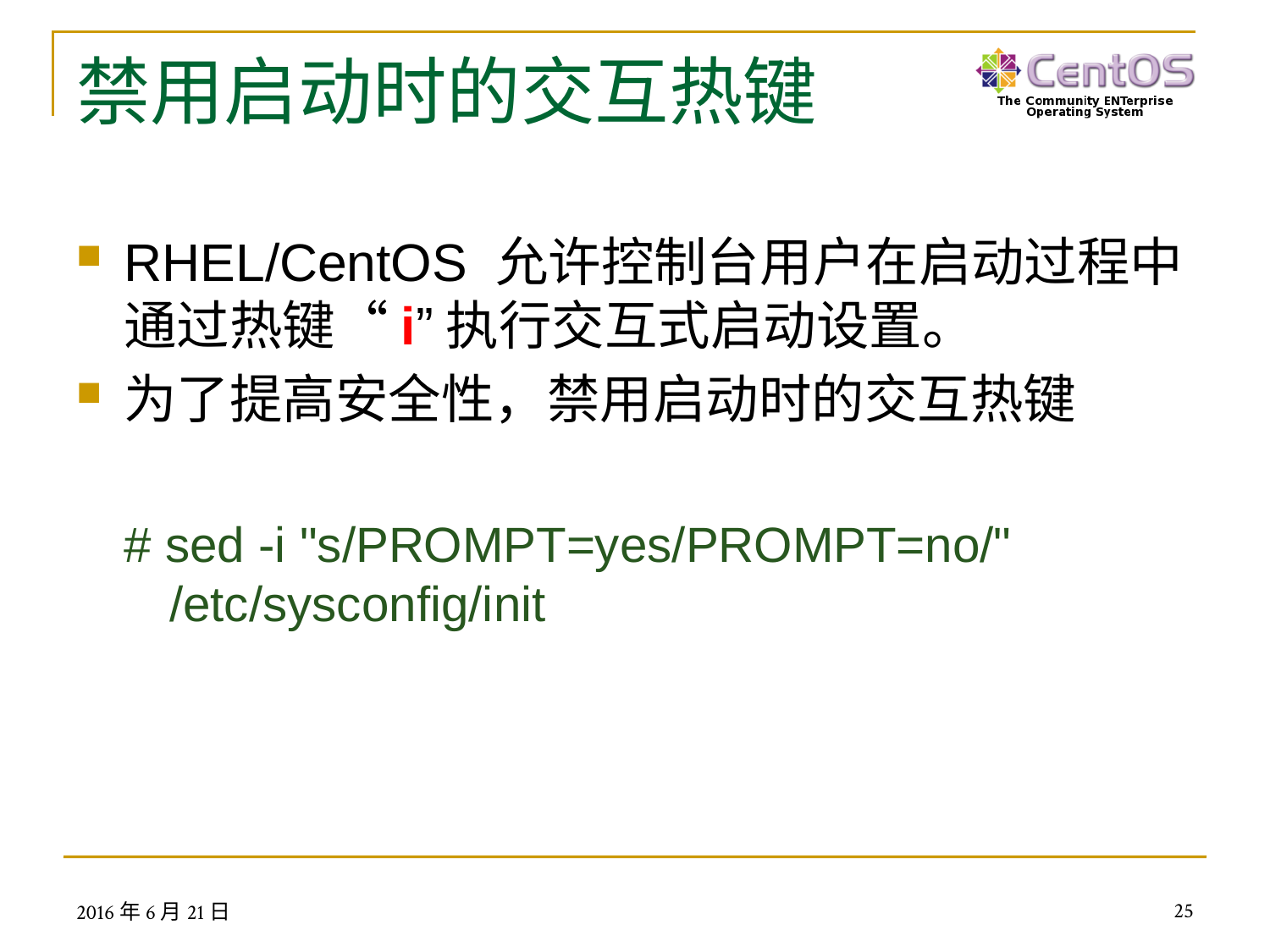

# 禁用启动时的交互热键
RHEL/CentOS 允许控制台用户在启动过程中通过热键“i”执行交互式启动设置。
为了提高安全性，禁用启动时的交互热键

# sed -i "s/PROMPT=yes/PROMPT=no/" /etc/sysconfig/init

2016年6月21日
25